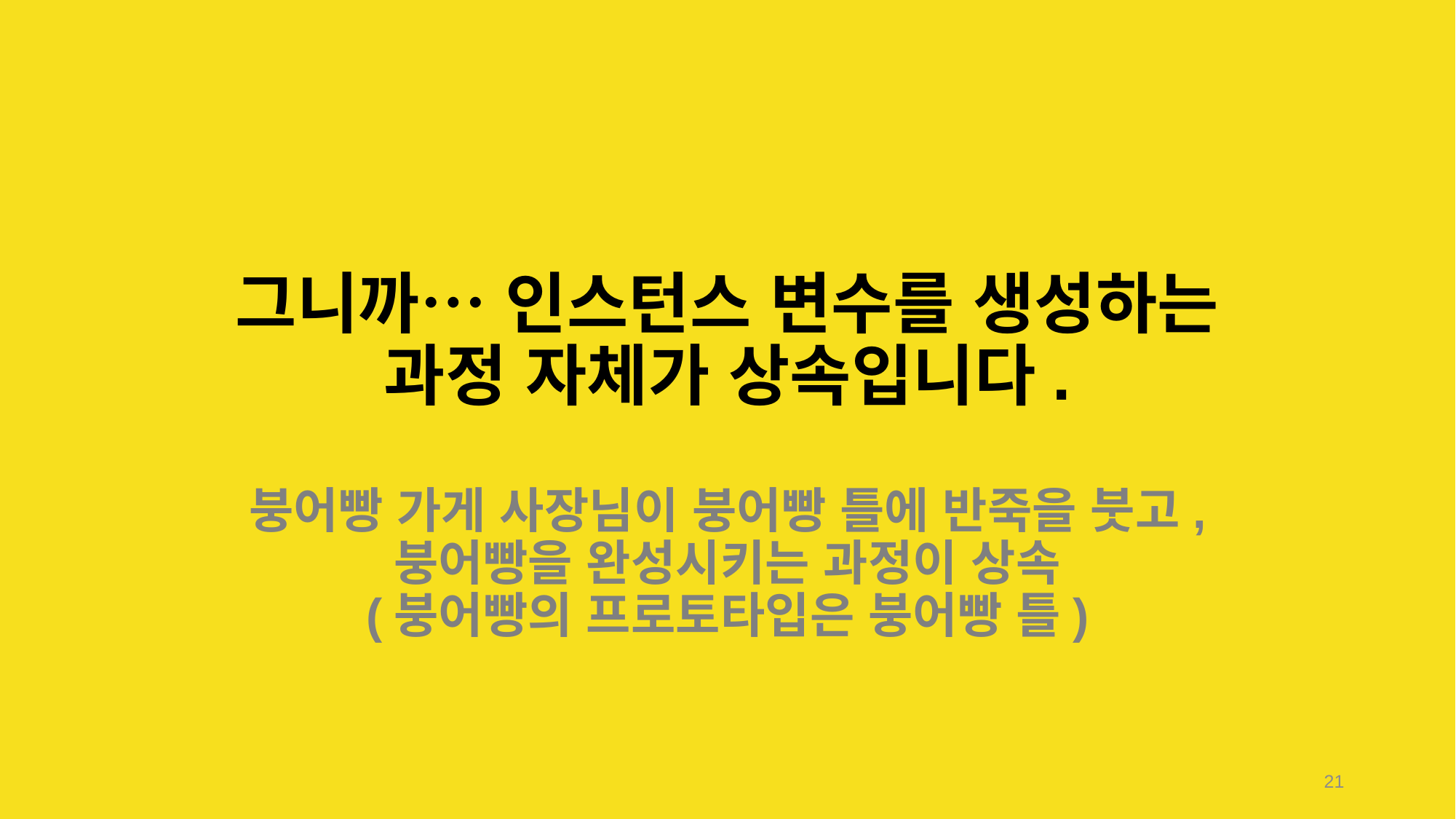

# 그니까… 인스턴스 변수를 생성하는 과정 자체가 상속입니다. 붕어빵 가게 사장님이 붕어빵 틀에 반죽을 붓고, 붕어빵을 완성시키는 과정이 상속 (붕어빵의 프로토타입은 붕어빵 틀)
21